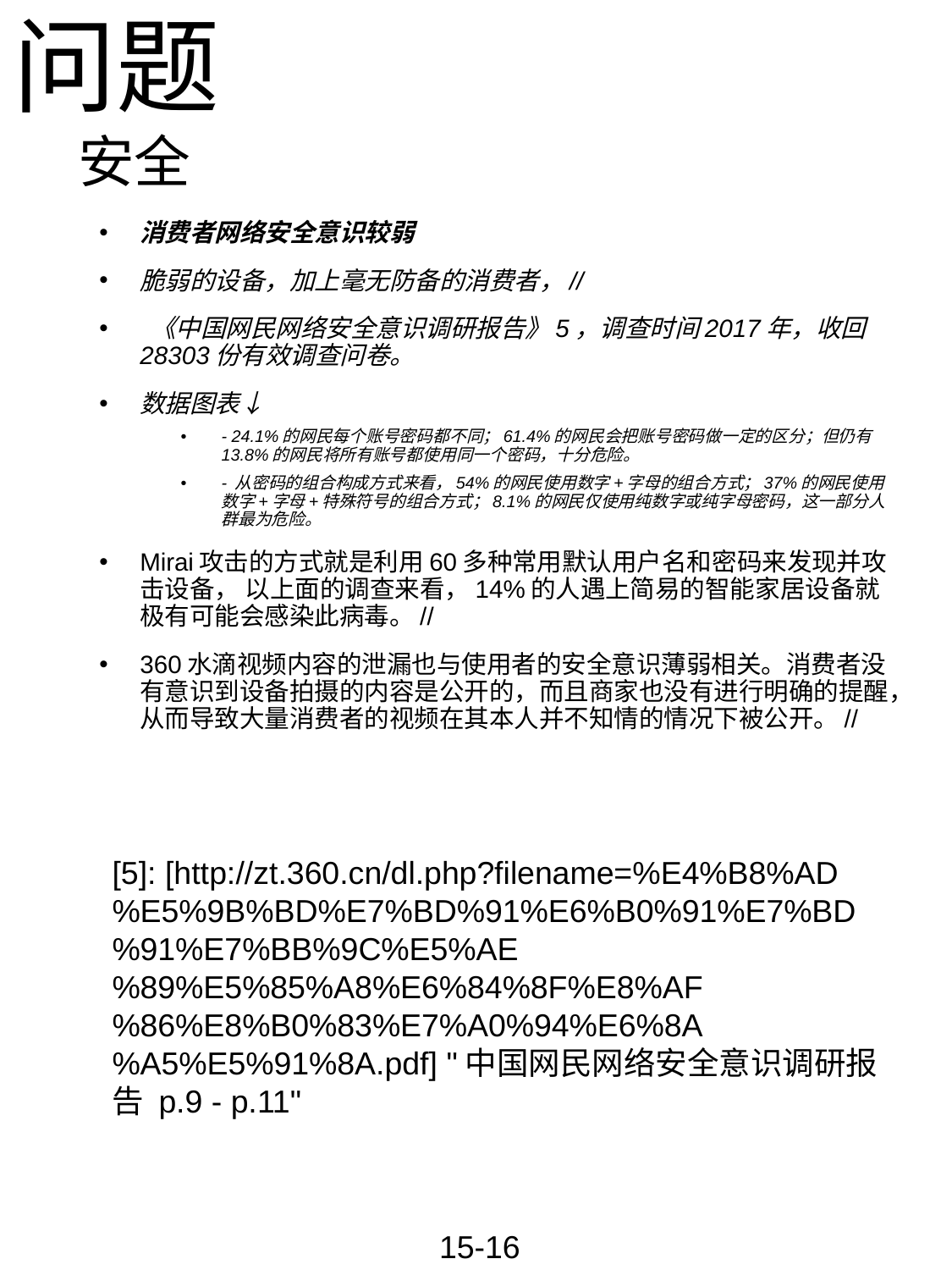

# 问题
安全
消费者网络安全意识较弱
脆弱的设备，加上毫无防备的消费者，//
 《中国网民网络安全意识调研报告》5，调查时间2017年，收回28303份有效调查问卷。
数据图表↓
- 24.1%的网民每个账号密码都不同；61.4%的网民会把账号密码做一定的区分；但仍有 13.8%的网民将所有账号都使用同一个密码，十分危险。
- 从密码的组合构成方式来看，54%的网民使用数字+字母的组合方式；37%的网民使用 数字+字母+特殊符号的组合方式；8.1%的网民仅使用纯数字或纯字母密码，这一部分人群最为危险。
Mirai攻击的方式就是利用60多种常用默认用户名和密码来发现并攻击设备， 以上面的调查来看，14%的人遇上简易的智能家居设备就极有可能会感染此病毒。//
360水滴视频内容的泄漏也与使用者的安全意识薄弱相关。消费者没有意识到设备拍摄的内容是公开的，而且商家也没有进行明确的提醒，从而导致大量消费者的视频在其本人并不知情的情况下被公开。//
[5]: [http://zt.360.cn/dl.php?filename=%E4%B8%AD%E5%9B%BD%E7%BD%91%E6%B0%91%E7%BD%91%E7%BB%9C%E5%AE%89%E5%85%A8%E6%84%8F%E8%AF%86%E8%B0%83%E7%A0%94%E6%8A%A5%E5%91%8A.pdf] "中国网民网络安全意识调研报告 p.9 - p.11"
15-16